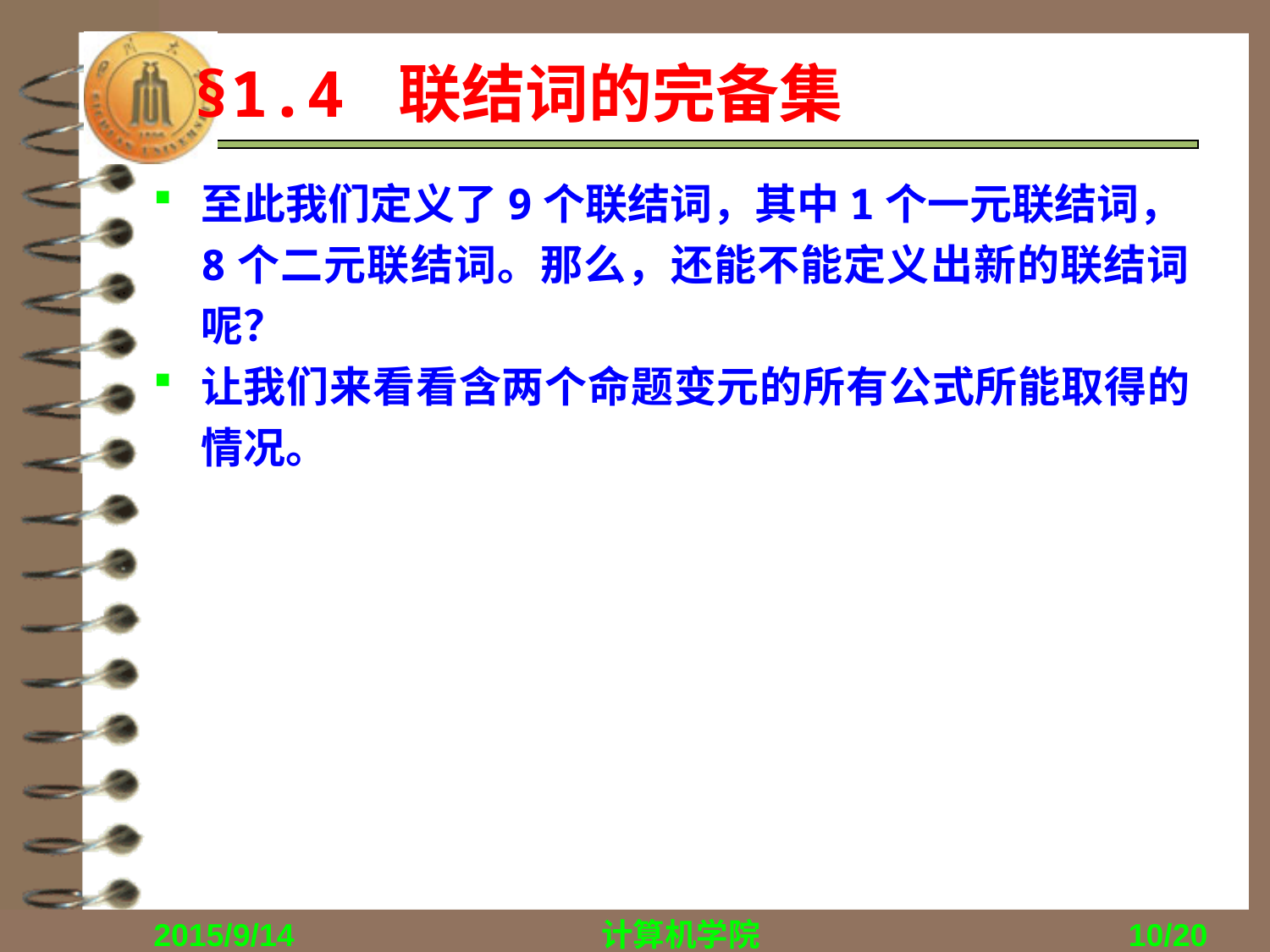

# §1.4 联结词的完备集
至此我们定义了9个联结词，其中1个一元联结词，8个二元联结词。那么，还能不能定义出新的联结词呢？
让我们来看看含两个命题变元的所有公式所能取得的情况。

2015/9/14
计算机学院
10/20